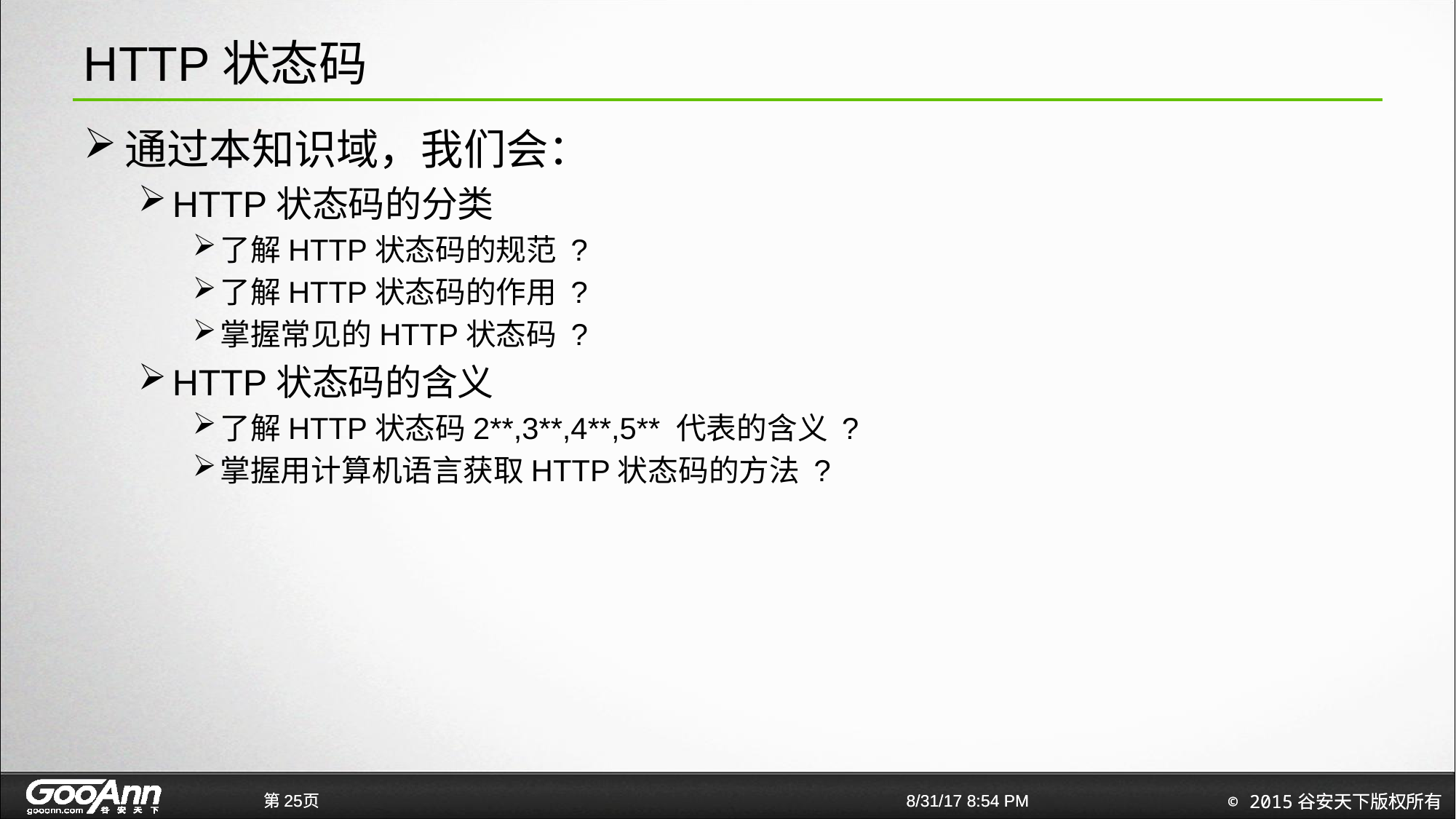

# HTTP状态码
通过本知识域，我们会：
HTTP状态码的分类
了解HTTP状态码的规范 ?
了解HTTP状态码的作用 ?
掌握常见的HTTP状态码 ?
HTTP状态码的含义
了解HTTP状态码2**,3**,4**,5** 代表的含义 ?
掌握用计算机语言获取HTTP状态码的方法 ?